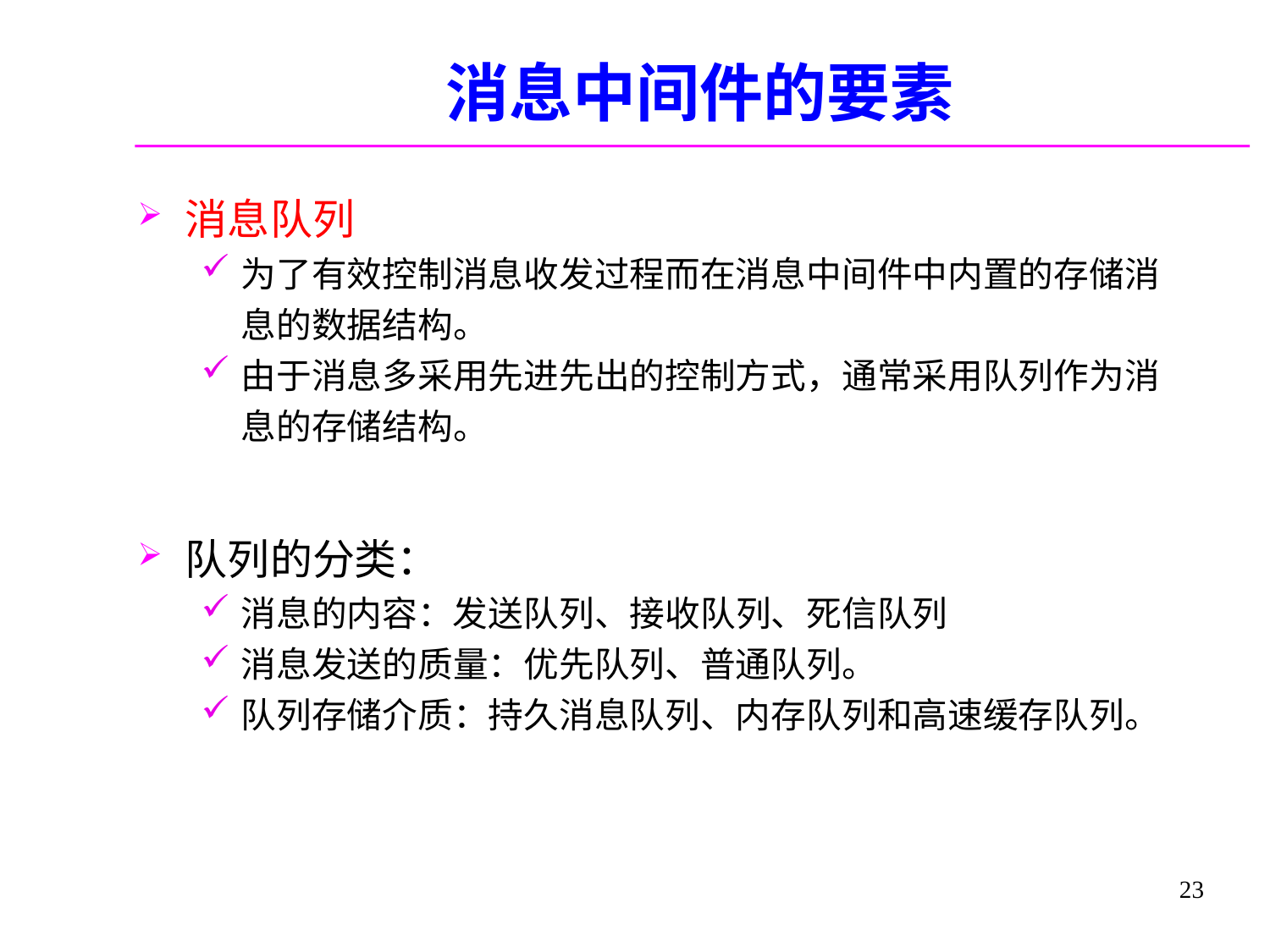

# 消息中间件的要素
消息队列
为了有效控制消息收发过程而在消息中间件中内置的存储消息的数据结构。
由于消息多采用先进先出的控制方式，通常采用队列作为消息的存储结构。

队列的分类：
消息的内容：发送队列、接收队列、死信队列
消息发送的质量：优先队列、普通队列。
队列存储介质：持久消息队列、内存队列和高速缓存队列。

23